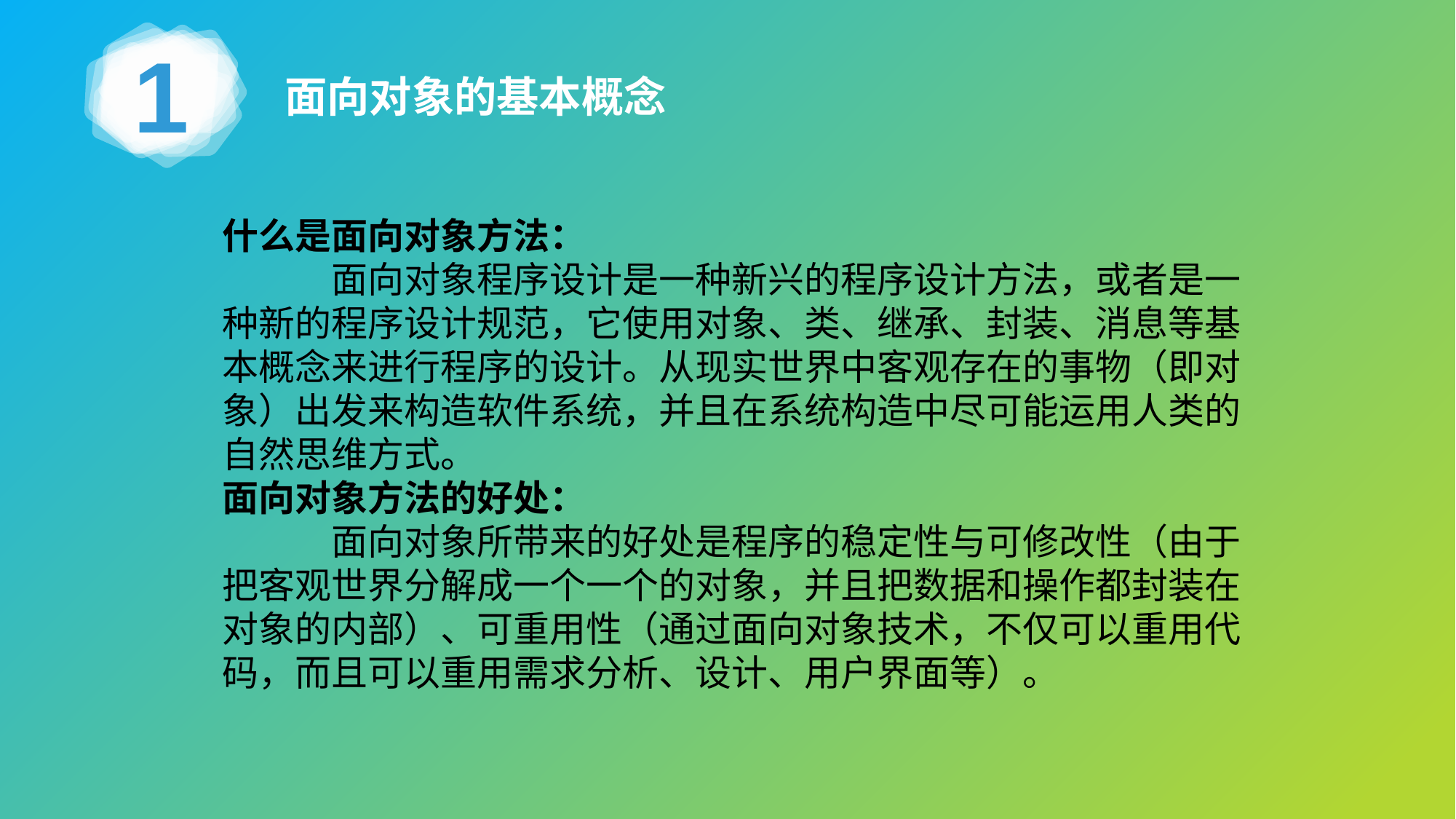

1

面向对象的基本概念
什么是面向对象方法：
	面向对象程序设计是一种新兴的程序设计方法，或者是一种新的程序设计规范，它使用对象、类、继承、封装、消息等基本概念来进行程序的设计。从现实世界中客观存在的事物（即对象）出发来构造软件系统，并且在系统构造中尽可能运用人类的自然思维方式。
面向对象方法的好处：
	面向对象所带来的好处是程序的稳定性与可修改性（由于把客观世界分解成一个一个的对象，并且把数据和操作都封装在对象的内部）、可重用性（通过面向对象技术，不仅可以重用代码，而且可以重用需求分析、设计、用户界面等）。